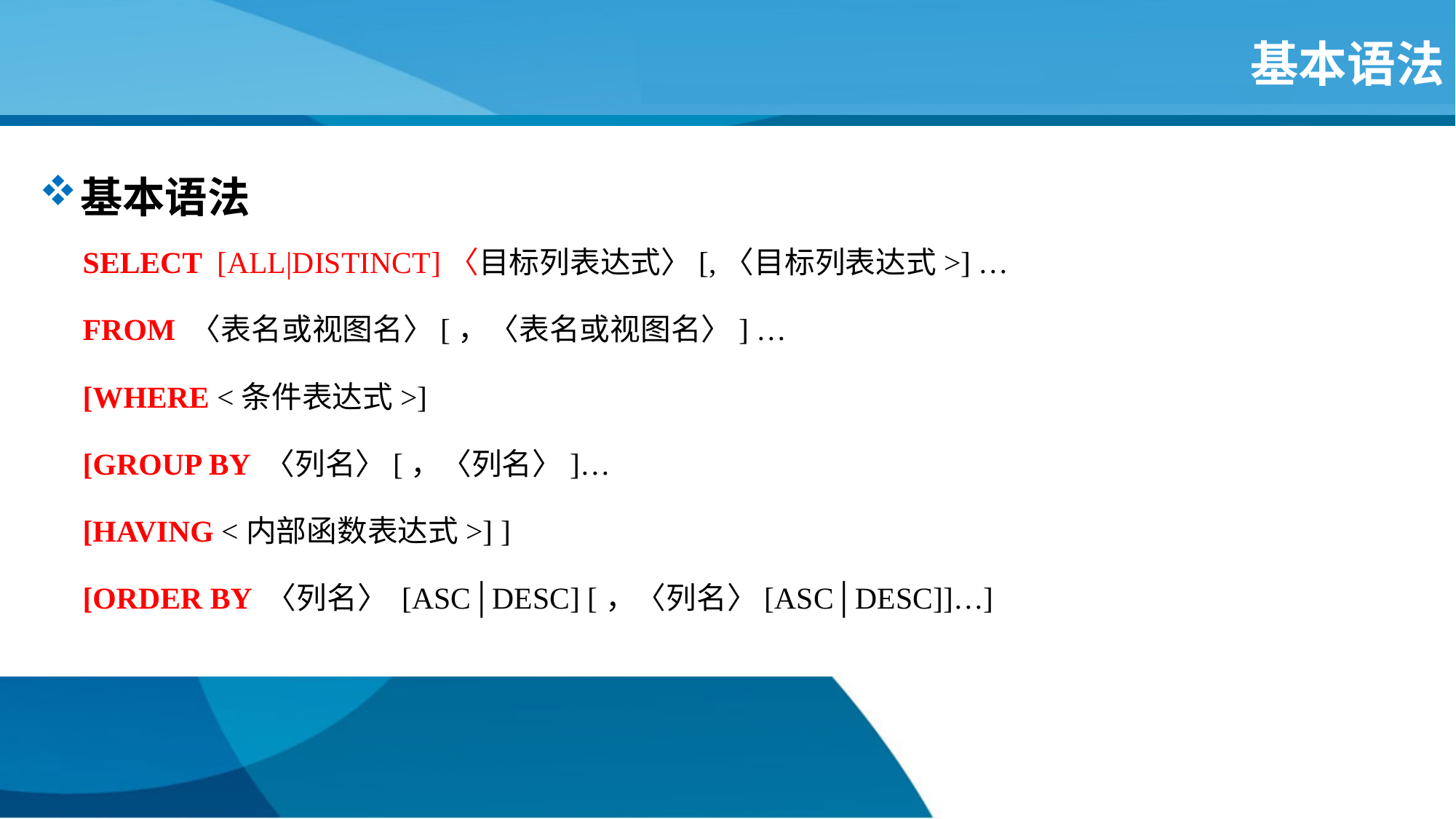

# 基本语法
基本语法
SELECT  [ALL|DISTINCT]〈目标列表达式〉[,〈目标列表达式>] …

FROM 〈表名或视图名〉[，〈表名或视图名〉] …
[WHERE <条件表达式>]
[GROUP BY 〈列名〉[，〈列名〉]…

[HAVING <内部函数表达式>] ]
[ORDER BY 〈列名〉 [ASC│DESC] [，〈列名〉[ASC│DESC]]…]